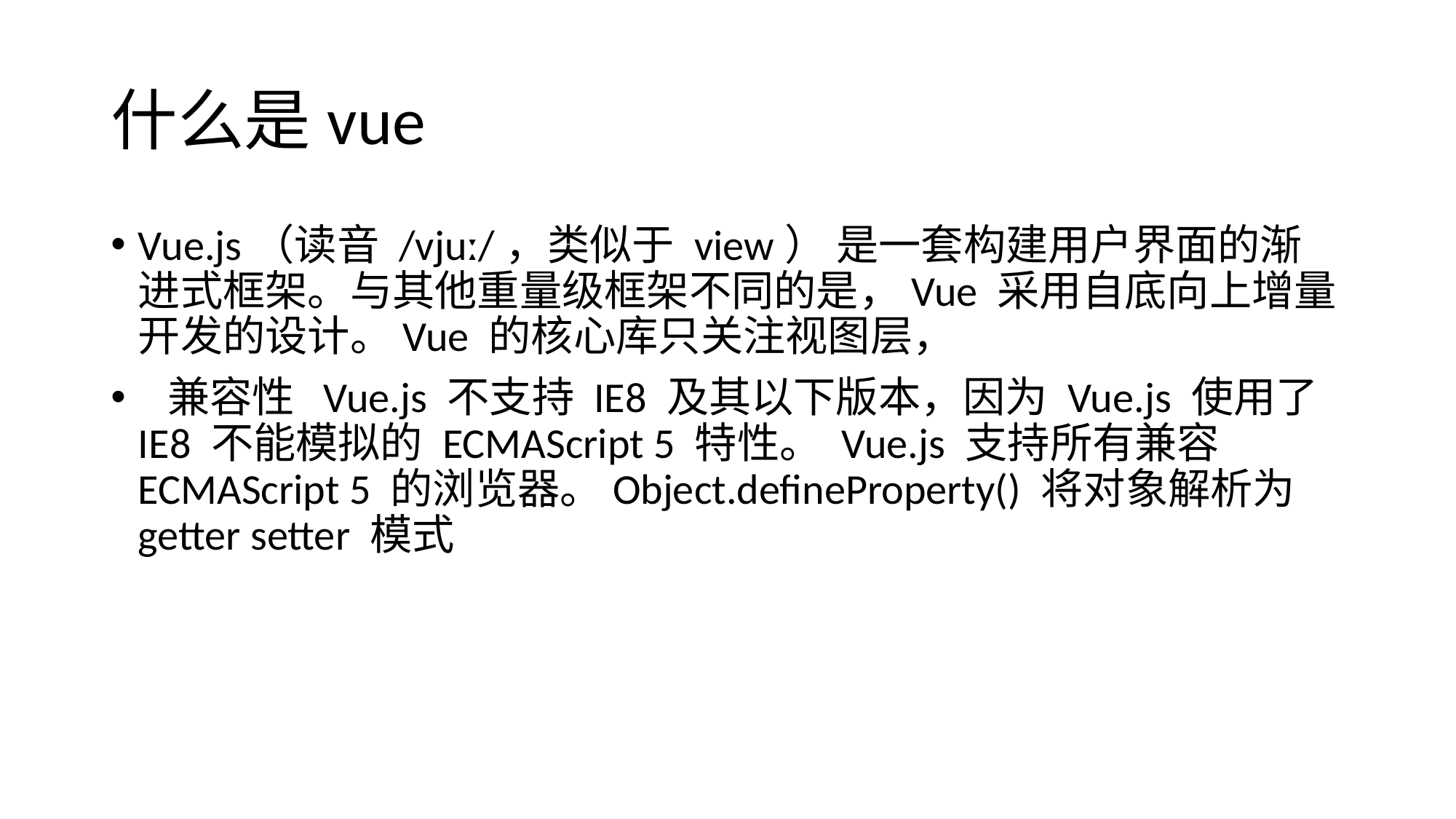

# 什么是vue
Vue.js（读音 /vjuː/，类似于 view） 是一套构建用户界面的渐进式框架。与其他重量级框架不同的是，Vue 采用自底向上增量开发的设计。Vue 的核心库只关注视图层，
  兼容性  Vue.js 不支持 IE8 及其以下版本，因为 Vue.js 使用了 IE8 不能模拟的 ECMAScript 5 特性。 Vue.js 支持所有兼容 ECMAScript 5 的浏览器。Object.defineProperty() 将对象解析为 getter setter 模式